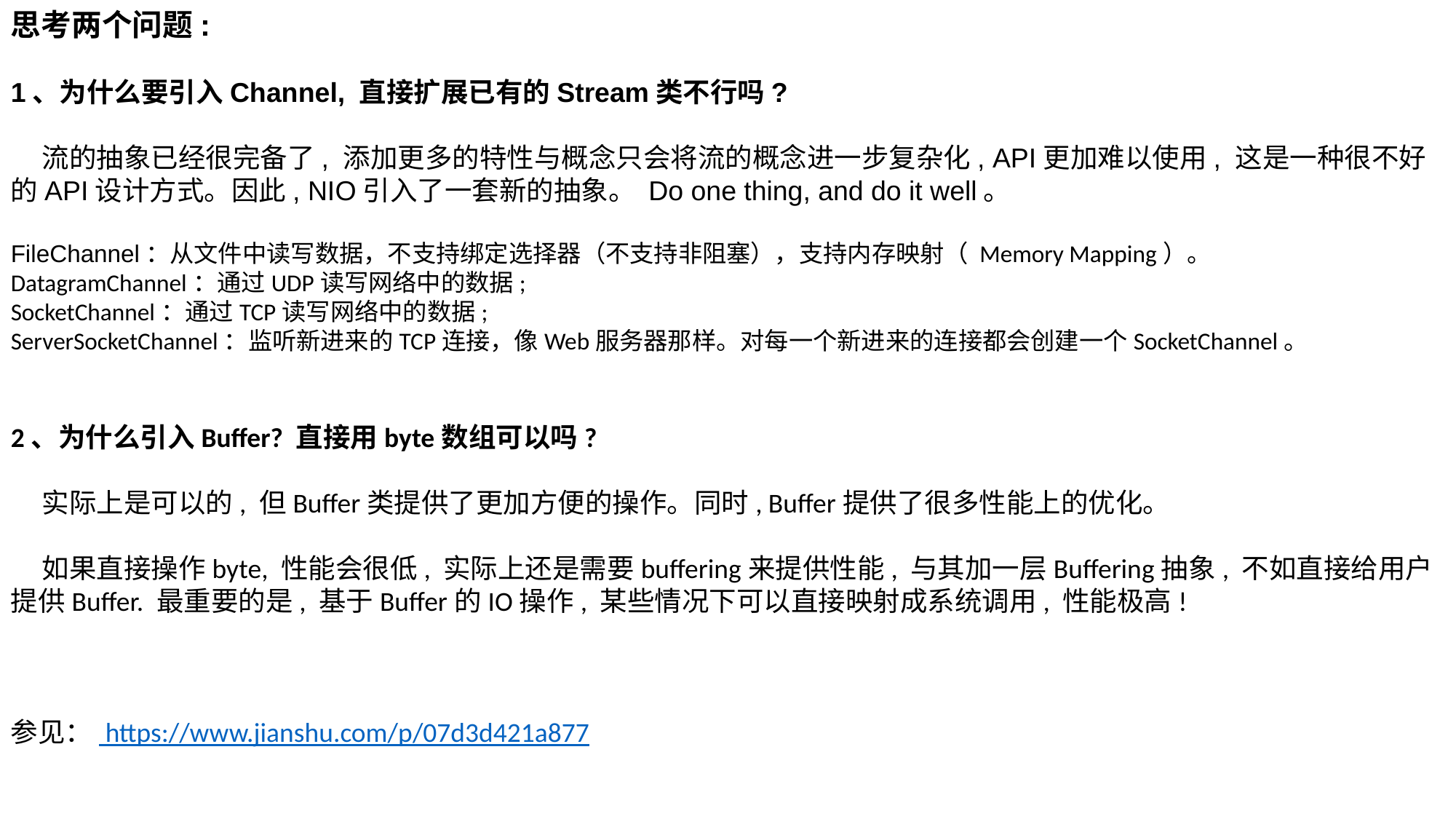

思考两个问题:

1、为什么要引入Channel, 直接扩展已有的Stream类不行吗?

    流的抽象已经很完备了, 添加更多的特性与概念只会将流的概念进一步复杂化, API更加难以使用, 这是一种很不好的API设计方式。因此, NIO引入了一套新的抽象。 Do one thing, and do it well。

FileChannel：从文件中读写数据，不支持绑定选择器（不支持非阻塞），支持内存映射（ Memory Mapping）。
DatagramChannel：通过UDP读写网络中的数据;
SocketChannel：通过TCP读写网络中的数据;
ServerSocketChannel：监听新进来的TCP连接，像Web服务器那样。对每一个新进来的连接都会创建一个SocketChannel。

2、为什么引入Buffer? 直接用byte数组可以吗?

    实际上是可以的, 但Buffer类提供了更加方便的操作。同时, Buffer提供了很多性能上的优化。

    如果直接操作byte, 性能会很低, 实际上还是需要buffering来提供性能, 与其加一层Buffering抽象, 不如直接给用户提供Buffer. 最重要的是, 基于Buffer的IO操作, 某些情况下可以直接映射成系统调用, 性能极高!

参见： https://www.jianshu.com/p/07d3d421a877